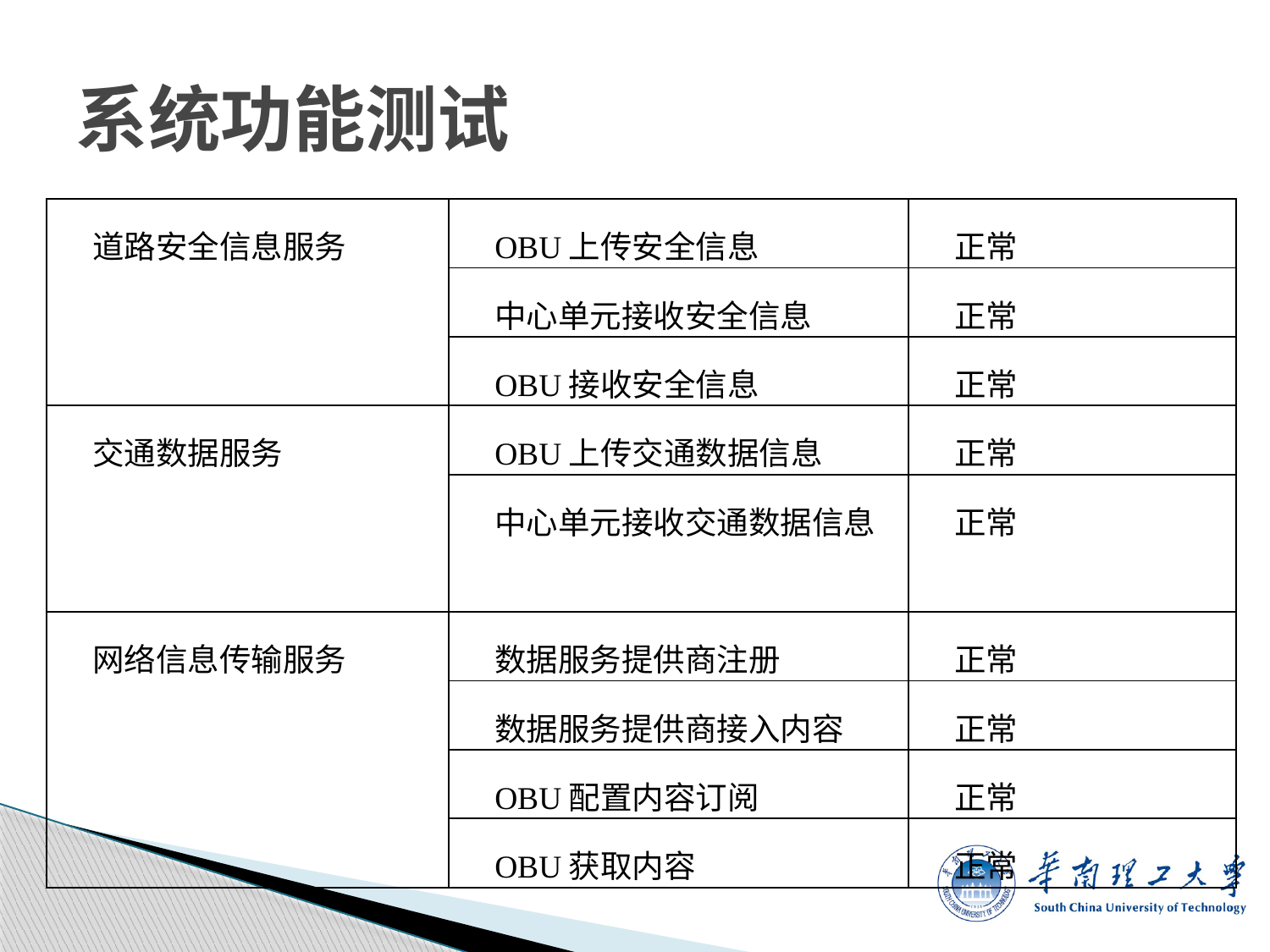

# 系统功能测试

| 道路安全信息服务 | OBU上传安全信息 | 正常 |
| --- | --- | --- |
|  | 中心单元接收安全信息 | 正常 |
|  | OBU接收安全信息 | 正常 |
| 交通数据服务 | OBU上传交通数据信息 | 正常 |
|  | 中心单元接收交通数据信息 | 正常 |
| 网络信息传输服务 | 数据服务提供商注册 | 正常 |
|  | 数据服务提供商接入内容 | 正常 |
|  | OBU配置内容订阅 | 正常 |
|  | OBU获取内容 | 正常 |